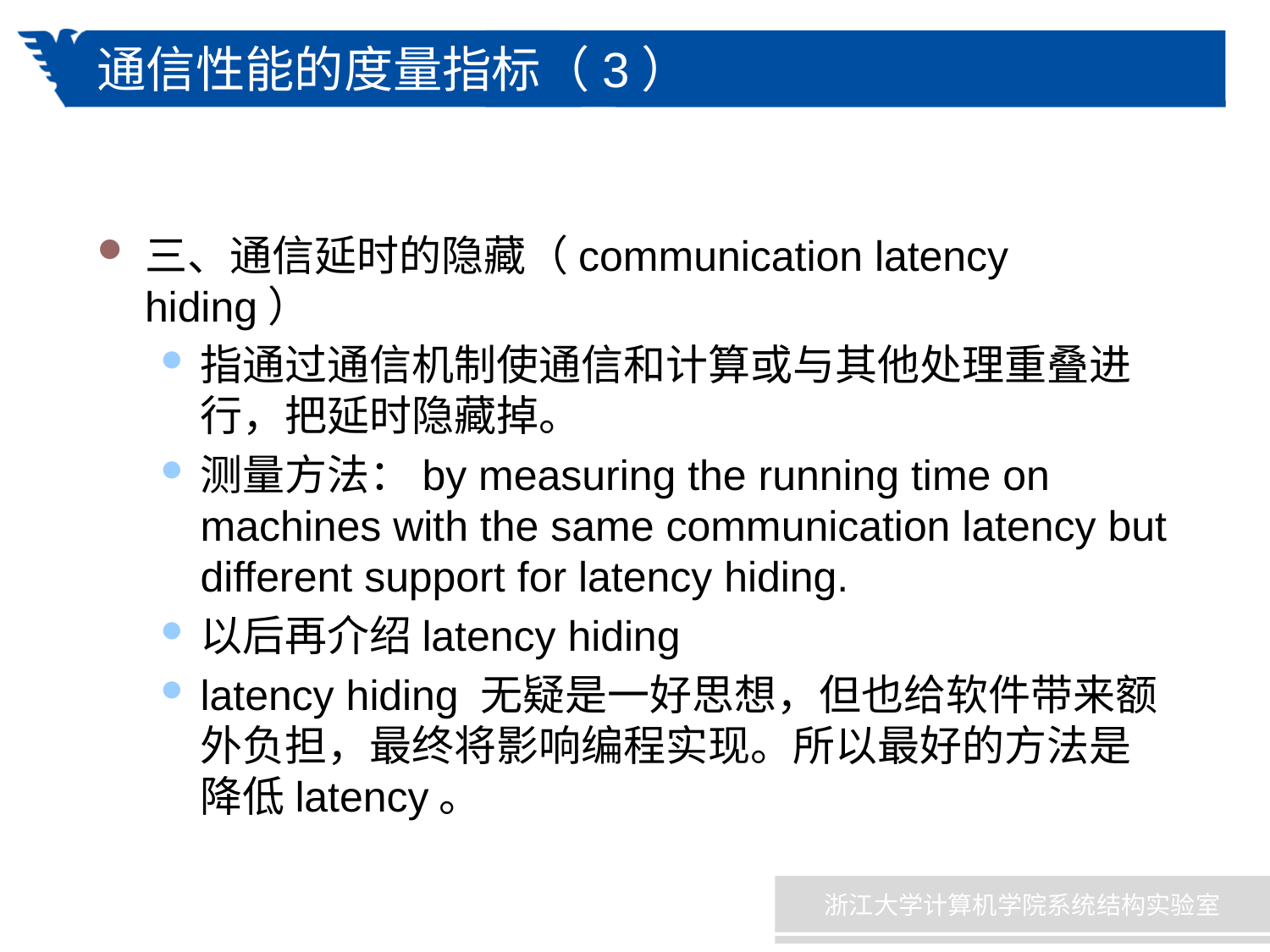

# 通信性能的度量指标（3）
三、通信延时的隐藏（communication latency hiding）
指通过通信机制使通信和计算或与其他处理重叠进行，把延时隐藏掉。
测量方法：by measuring the running time on machines with the same communication latency but different support for latency hiding.
以后再介绍latency hiding
latency hiding 无疑是一好思想，但也给软件带来额外负担，最终将影响编程实现。所以最好的方法是降低latency。